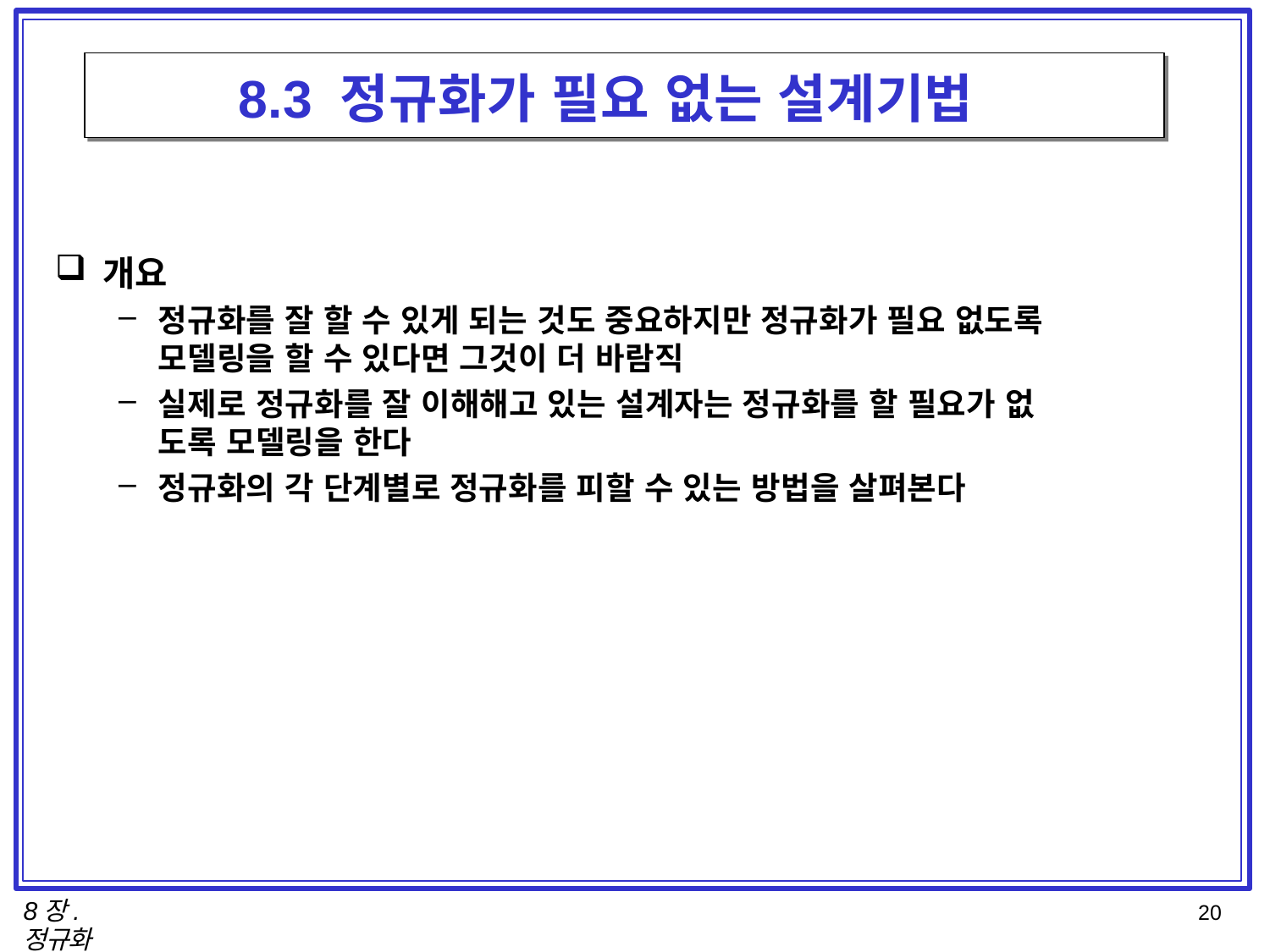

# 8.3 정규화가 필요 없는 설계기법
개요
정규화를 잘 할 수 있게 되는 것도 중요하지만 정규화가 필요 없도록  모델링을 할 수 있다면 그것이 더 바람직
실제로 정규화를 잘 이해해고 있는 설계자는 정규화를 할 필요가 없
도록 모델링을 한다
정규화의 각 단계별로 정규화를 피할 수 있는 방법을 살펴본다
8장. 정규화
20